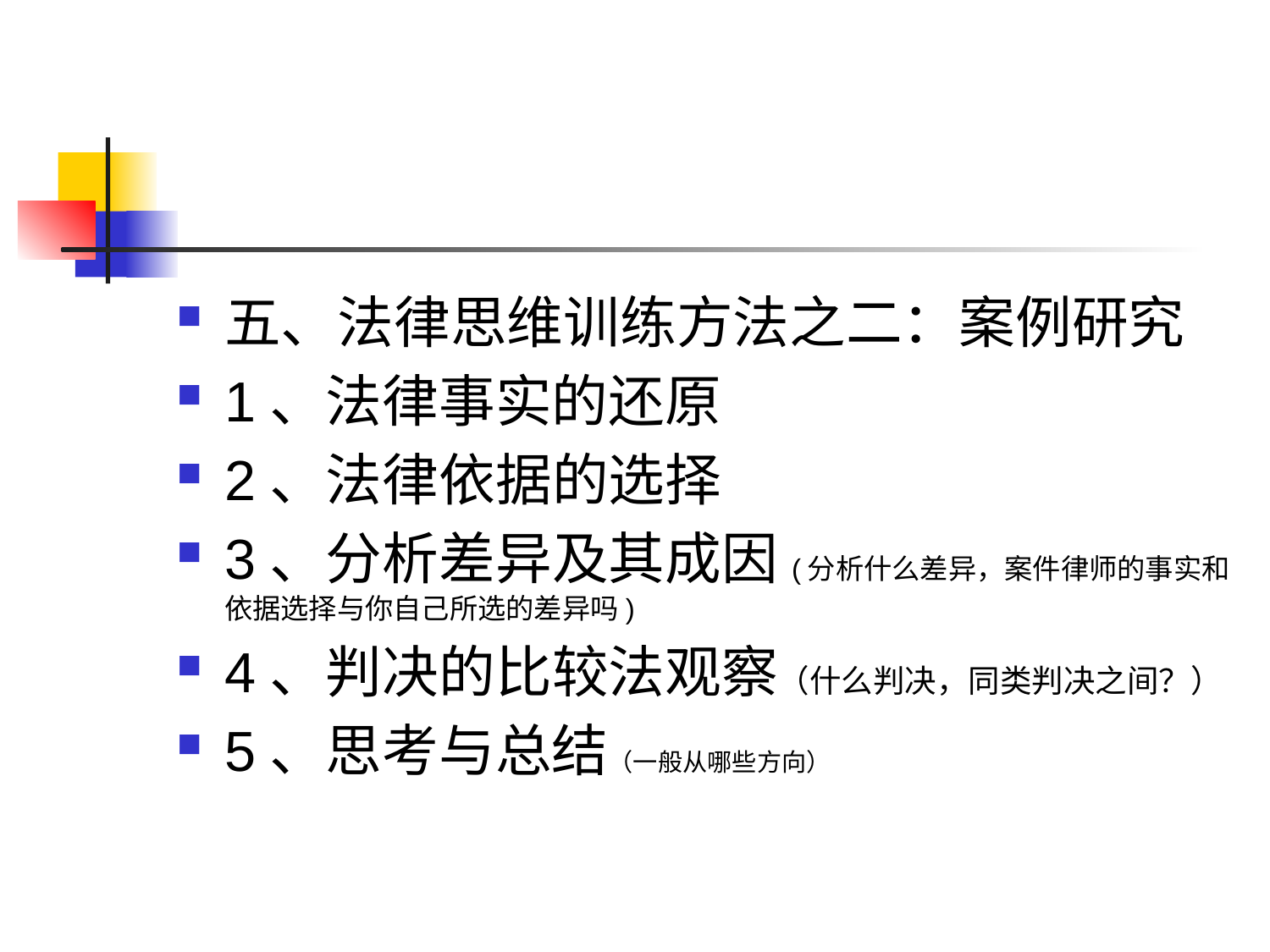

#
五、法律思维训练方法之二：案例研究
1、法律事实的还原
2、法律依据的选择
3、分析差异及其成因(分析什么差异，案件律师的事实和依据选择与你自己所选的差异吗)
4、判决的比较法观察（什么判决，同类判决之间？）
5、思考与总结（一般从哪些方向）